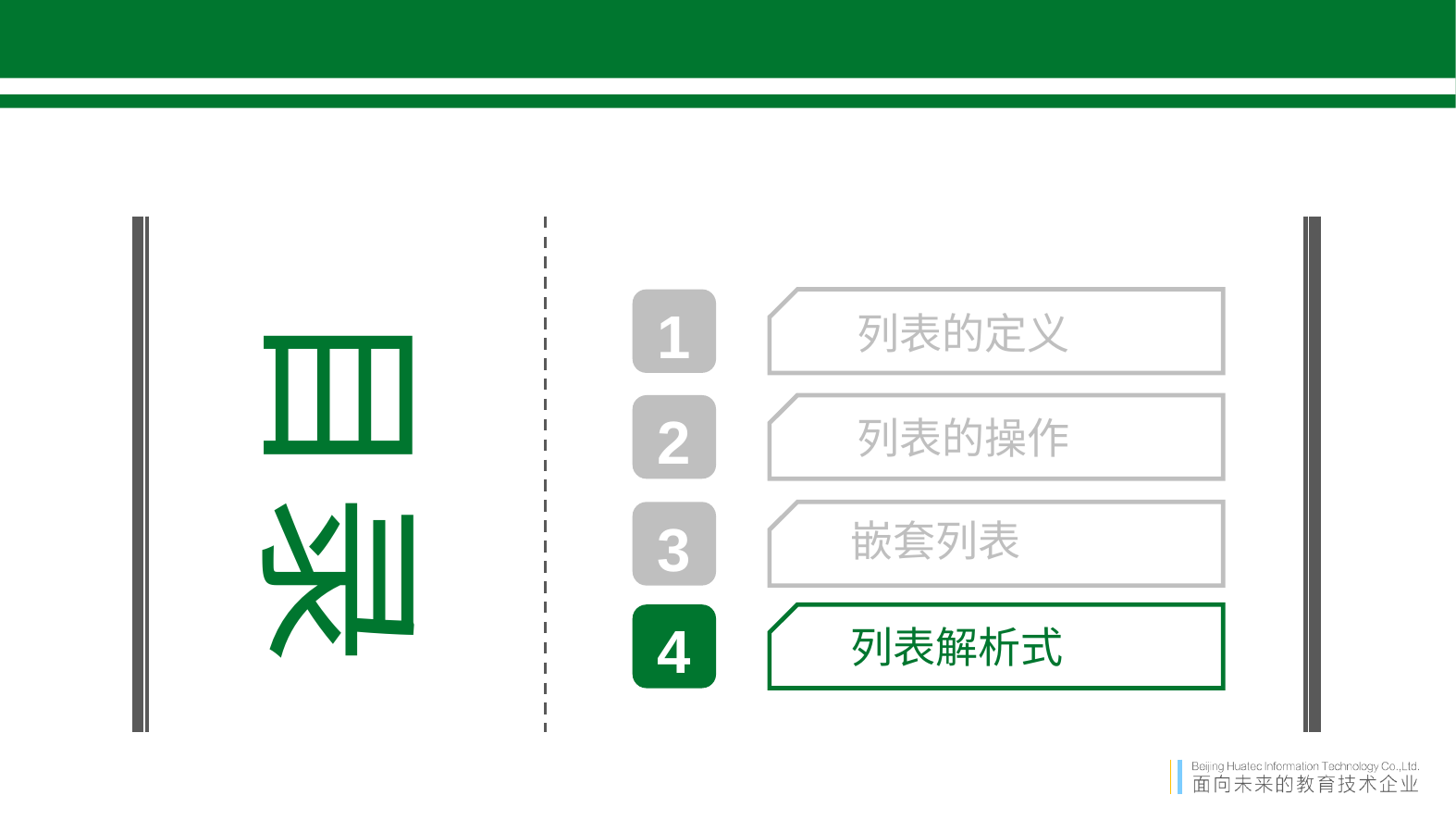

1
目录
列表的定义

2
列表的操作

3
嵌套列表

4
列表解析式